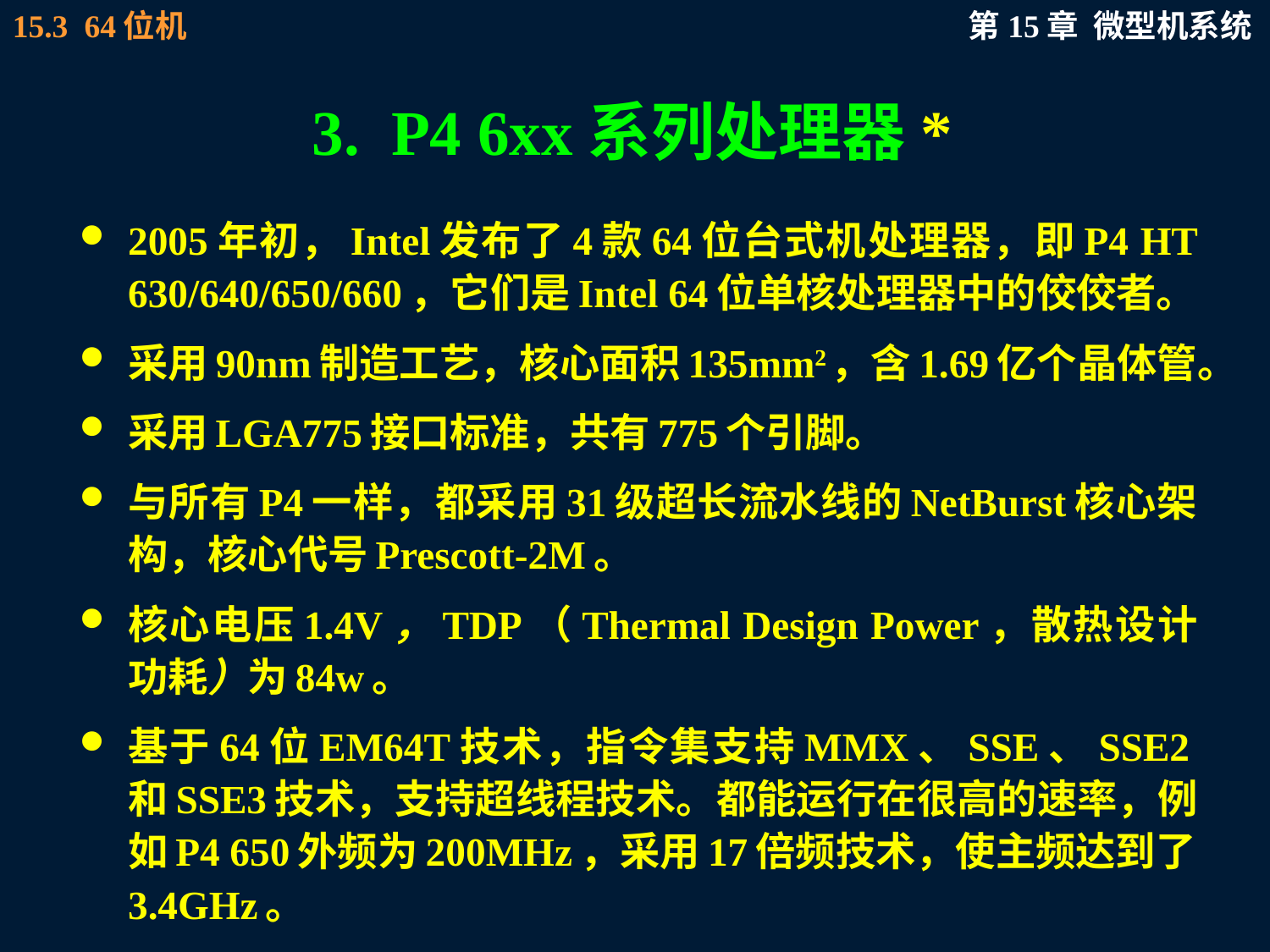

# 3.  P4 6xx系列处理器*
2005年初，Intel发布了4款64位台式机处理器，即P4 HT 630/640/650/660，它们是Intel 64位单核处理器中的佼佼者。
采用90nm制造工艺，核心面积135mm2，含1.69亿个晶体管。
采用LGA775接口标准，共有775个引脚。
与所有P4一样，都采用31级超长流水线的NetBurst核心架构，核心代号Prescott-2M。
核心电压1.4V，TDP（Thermal Design Power，散热设计功耗）为84w。
基于64位EM64T技术，指令集支持MMX、SSE、SSE2和SSE3技术，支持超线程技术。都能运行在很高的速率，例如P4 650外频为200MHz，采用17倍频技术，使主频达到了3.4GHz。